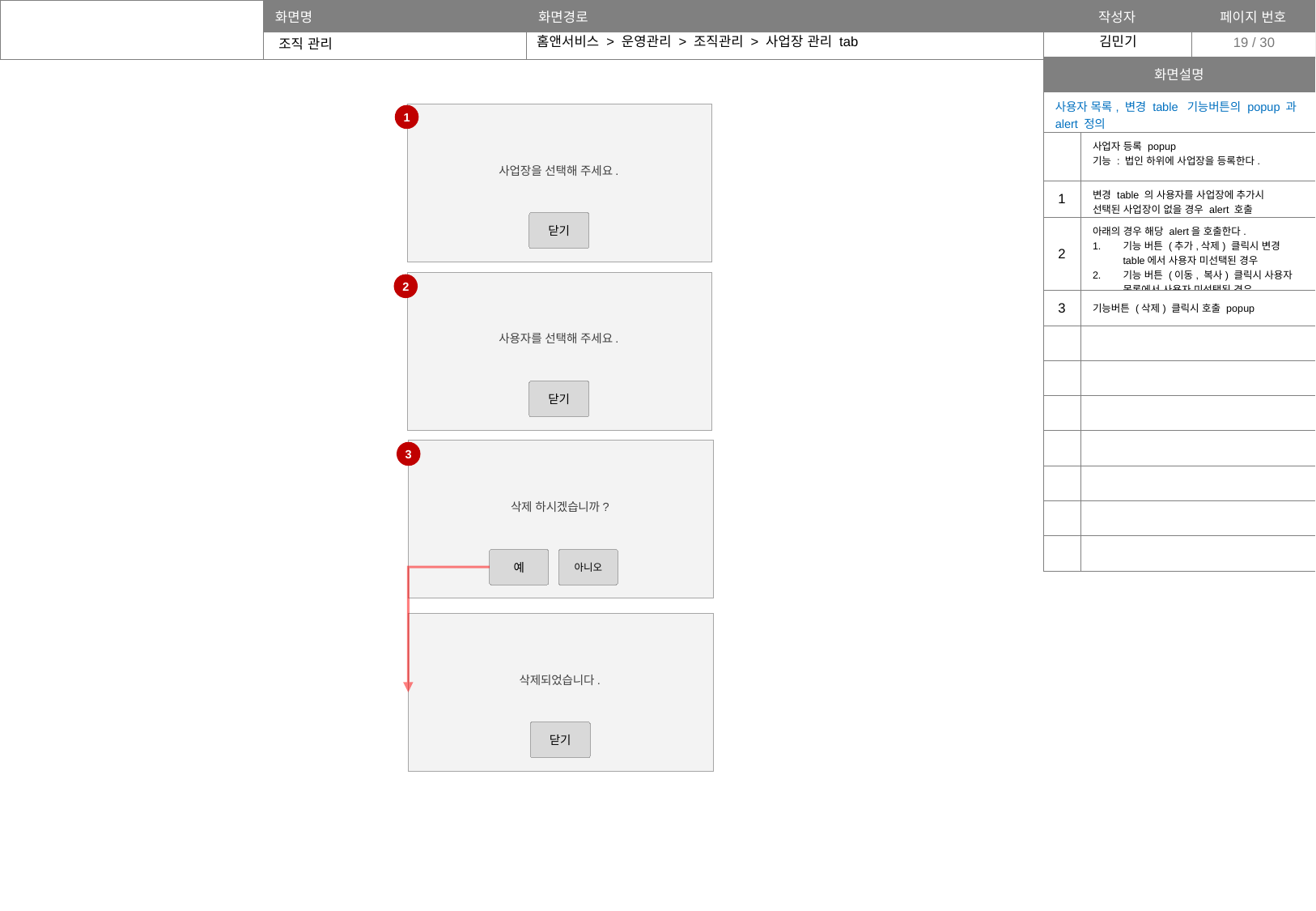

홈앤서비스 > 운영관리 > 조직관리 > 사업장 관리 tab
19
조직 관리
| 화면설명 |  |
| --- | --- |
| 사용자 목록, 변경 table 기능버튼의 popup 과 alert 정의 |  |
|  | 사업자 등록 popup 기능 : 법인 하위에 사업장을 등록한다. |
| 1 | 변경 table 의 사용자를 사업장에 추가시 선택된 사업장이 없을 경우 alert 호출 |
| 2 | 아래의 경우 해당 alert을 호출한다. 기능 버튼 (추가,삭제) 클릭시 변경 table에서 사용자 미선택된 경우 기능 버튼 (이동, 복사) 클릭시 사용자 목록에서 사용자 미선택된 경우 |
| 3 | 기능버튼 (삭제) 클릭시 호출 popup |
|  |  |
|  |  |
|  |  |
|  |  |
|  |  |
|  |  |
|  |  |

1
사업장을 선택해 주세요.
닫기

2
사용자를 선택해 주세요.
닫기

3
삭제 하시겠습니까?
예
아니오

삭제되었습니다.
닫기

저장 하시겠습니까?
예
아니오